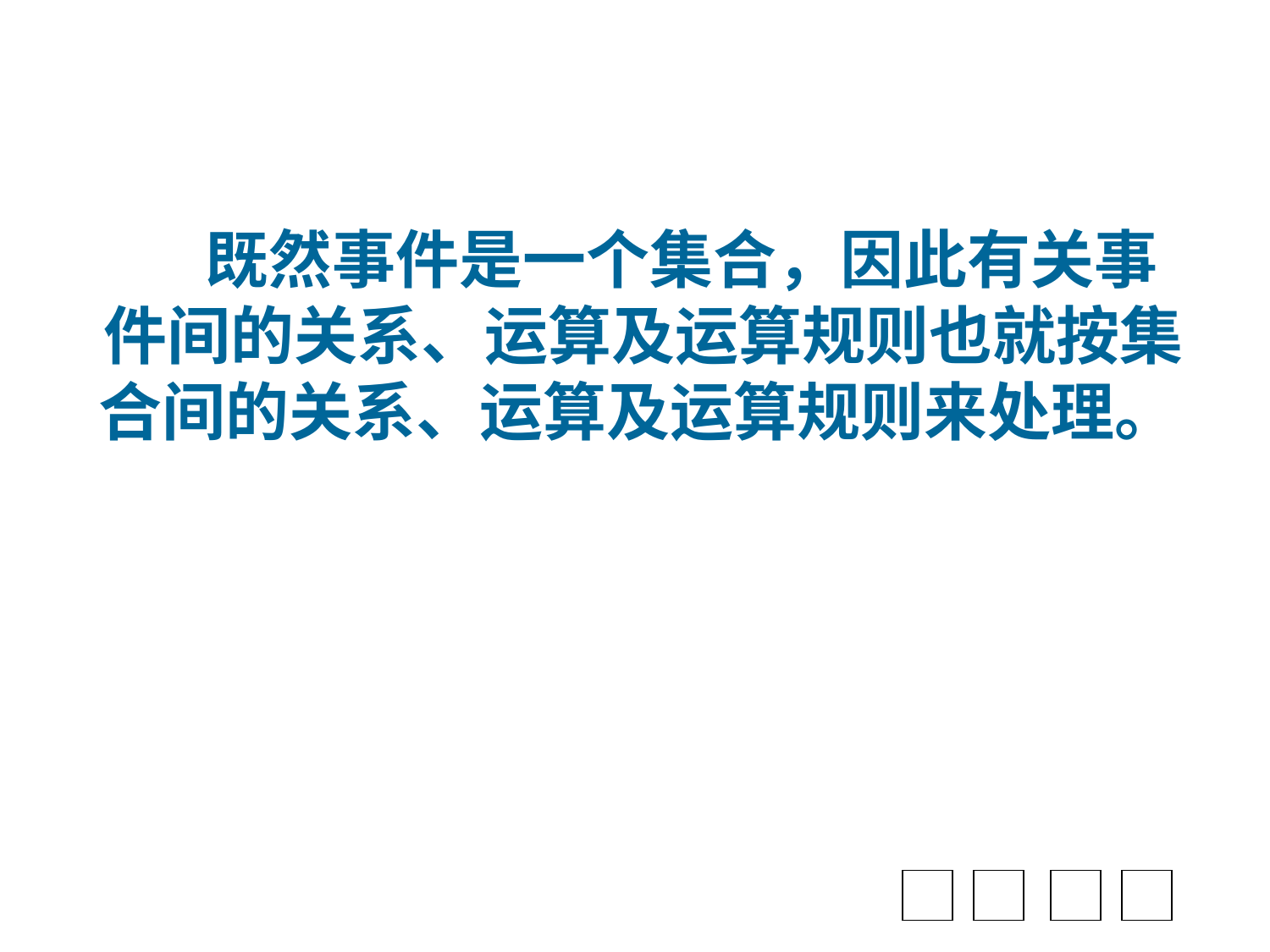

既然事件是一个集合，因此有关事件间的关系、运算及运算规则也就按集合间的关系、运算及运算规则来处理。